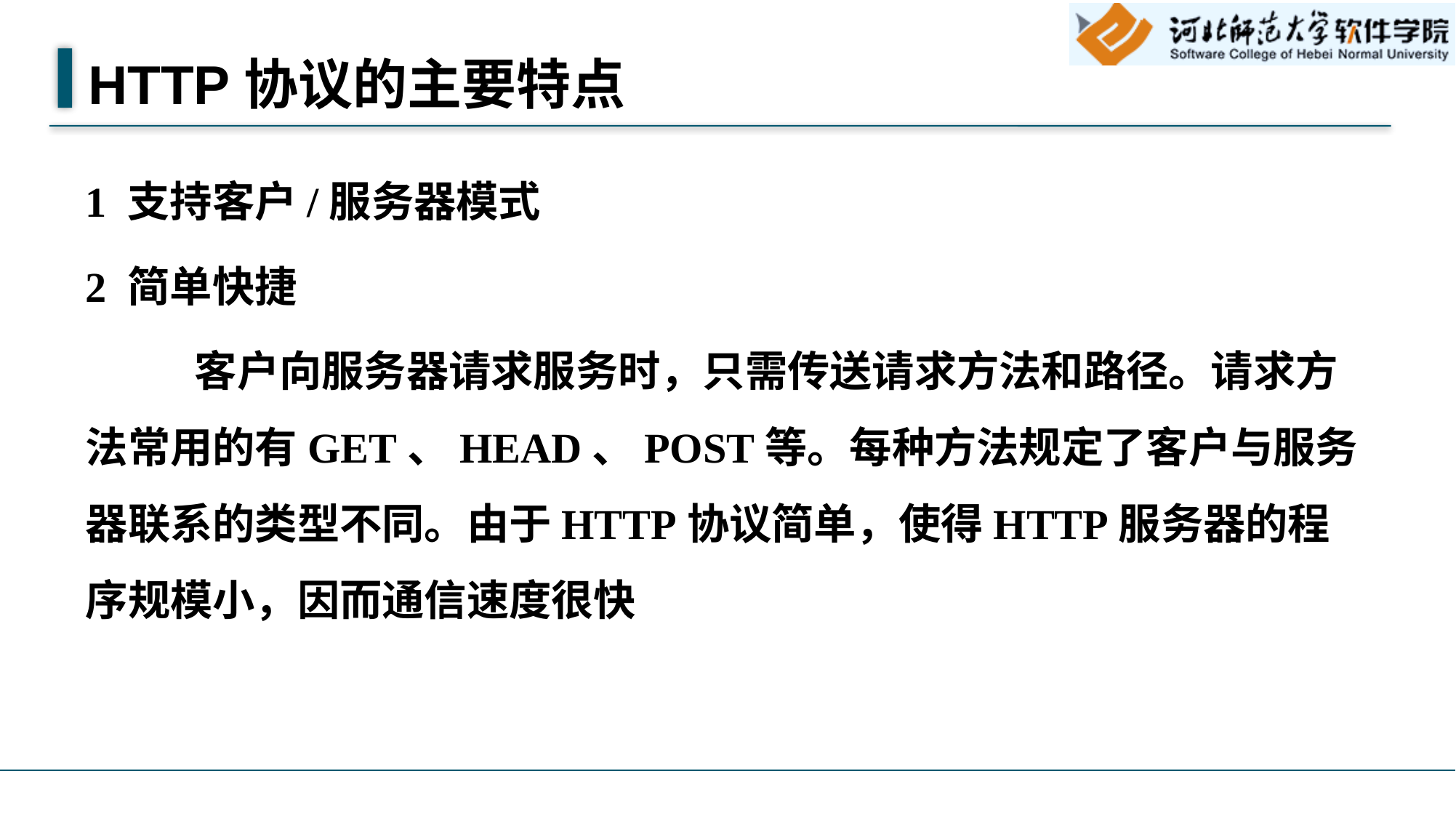

# HTTP协议的主要特点
1 支持客户/服务器模式
2 简单快捷
	客户向服务器请求服务时，只需传送请求方法和路径。请求方法常用的有GET、HEAD、POST等。每种方法规定了客户与服务器联系的类型不同。由于HTTP协议简单，使得HTTP服务器的程序规模小，因而通信速度很快